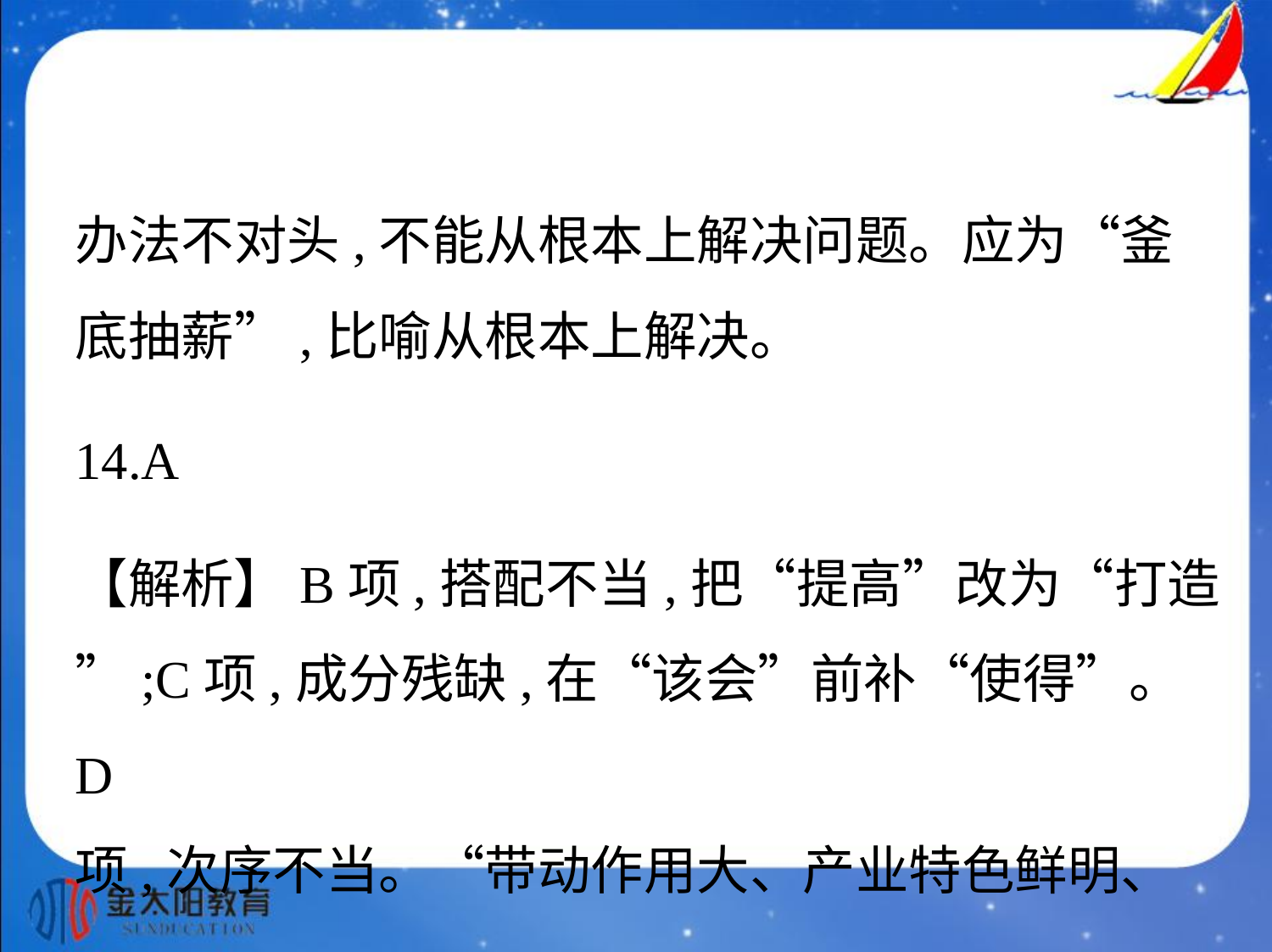

办法不对头,不能从根本上解决问题。应为“釜
底抽薪”,比喻从根本上解决。
14.A
【解析】B项,搭配不当,把“提高”改为“打造
”;C项,成分残缺,在“该会”前补“使得”。D
项,次序不当。“带动作用大、产业特色鲜明、